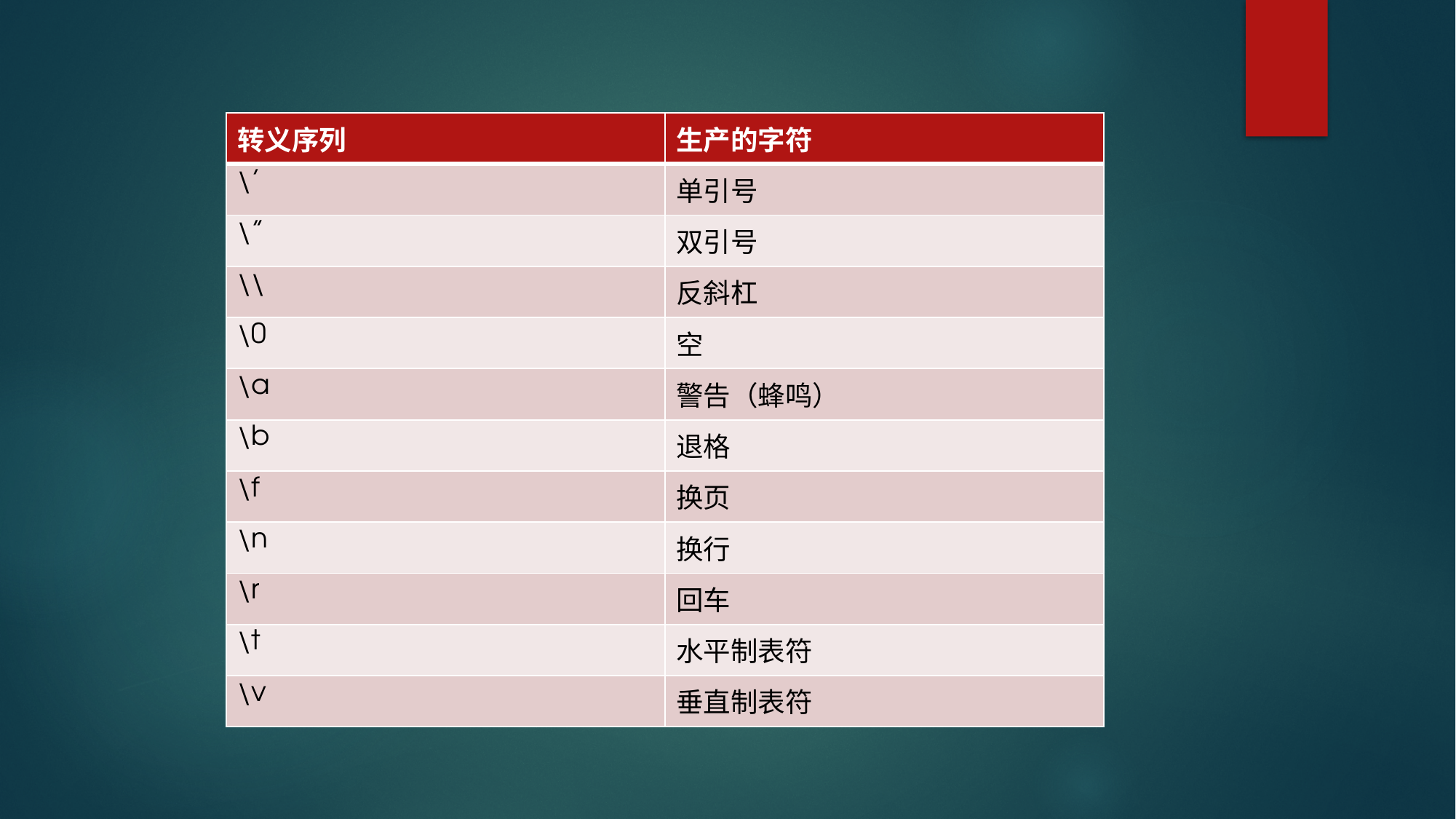

| 转义序列 | 生产的字符 |
| --- | --- |
| \’ | 单引号 |
| \” | 双引号 |
| \\ | 反斜杠 |
| \0 | 空 |
| \a | 警告（蜂鸣） |
| \b | 退格 |
| \f | 换页 |
| \n | 换行 |
| \r | 回车 |
| \t | 水平制表符 |
| \v | 垂直制表符 |